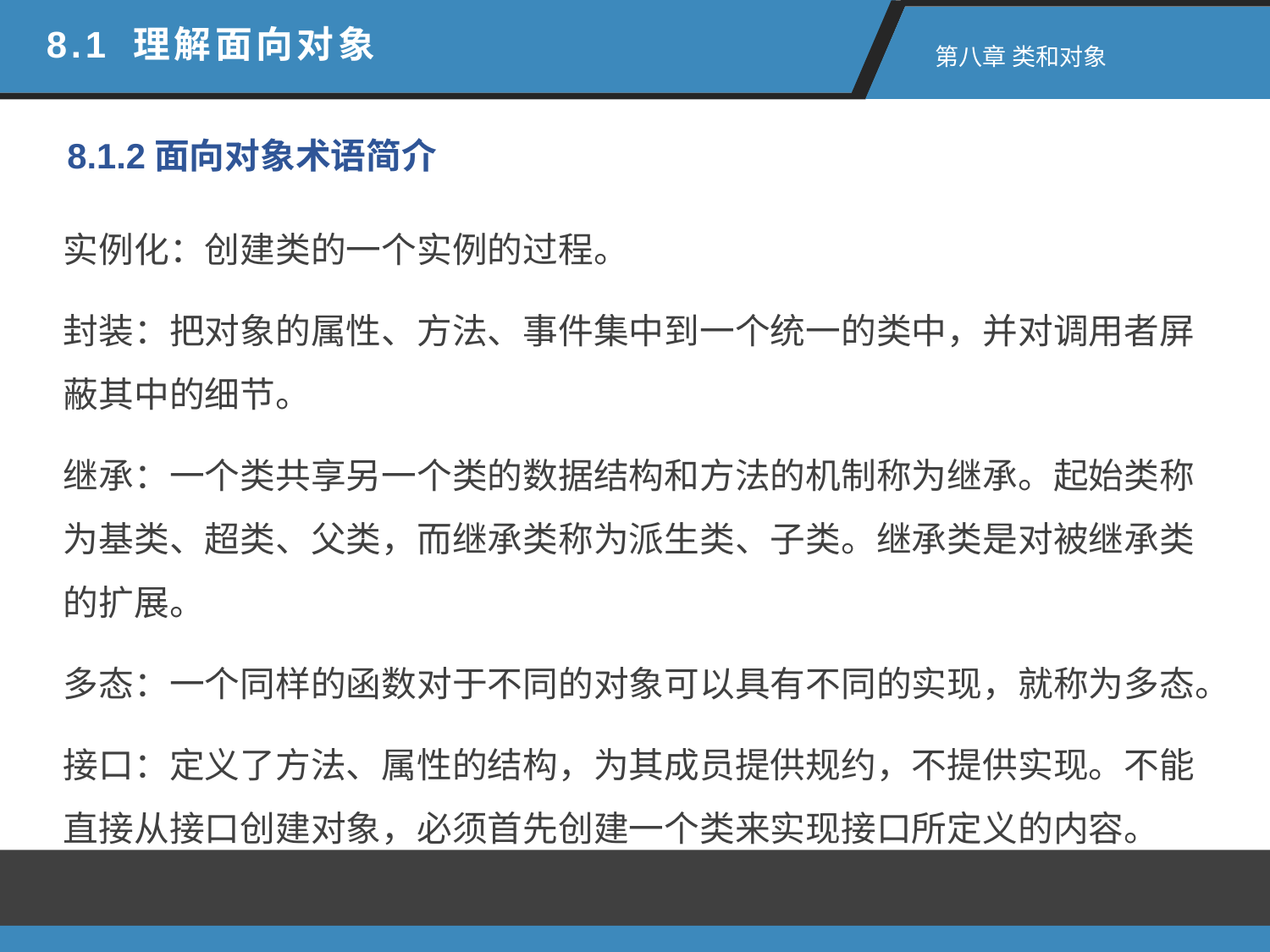

8.1 理解面向对象
  第八章 类和对象
8.1.2面向对象术语简介
实例化：创建类的一个实例的过程。
封装：把对象的属性、方法、事件集中到一个统一的类中，并对调用者屏蔽其中的细节。
继承：一个类共享另一个类的数据结构和方法的机制称为继承。起始类称为基类、超类、父类，而继承类称为派生类、子类。继承类是对被继承类的扩展。
多态：一个同样的函数对于不同的对象可以具有不同的实现，就称为多态。
接口：定义了方法、属性的结构，为其成员提供规约，不提供实现。不能直接从接口创建对象，必须首先创建一个类来实现接口所定义的内容。